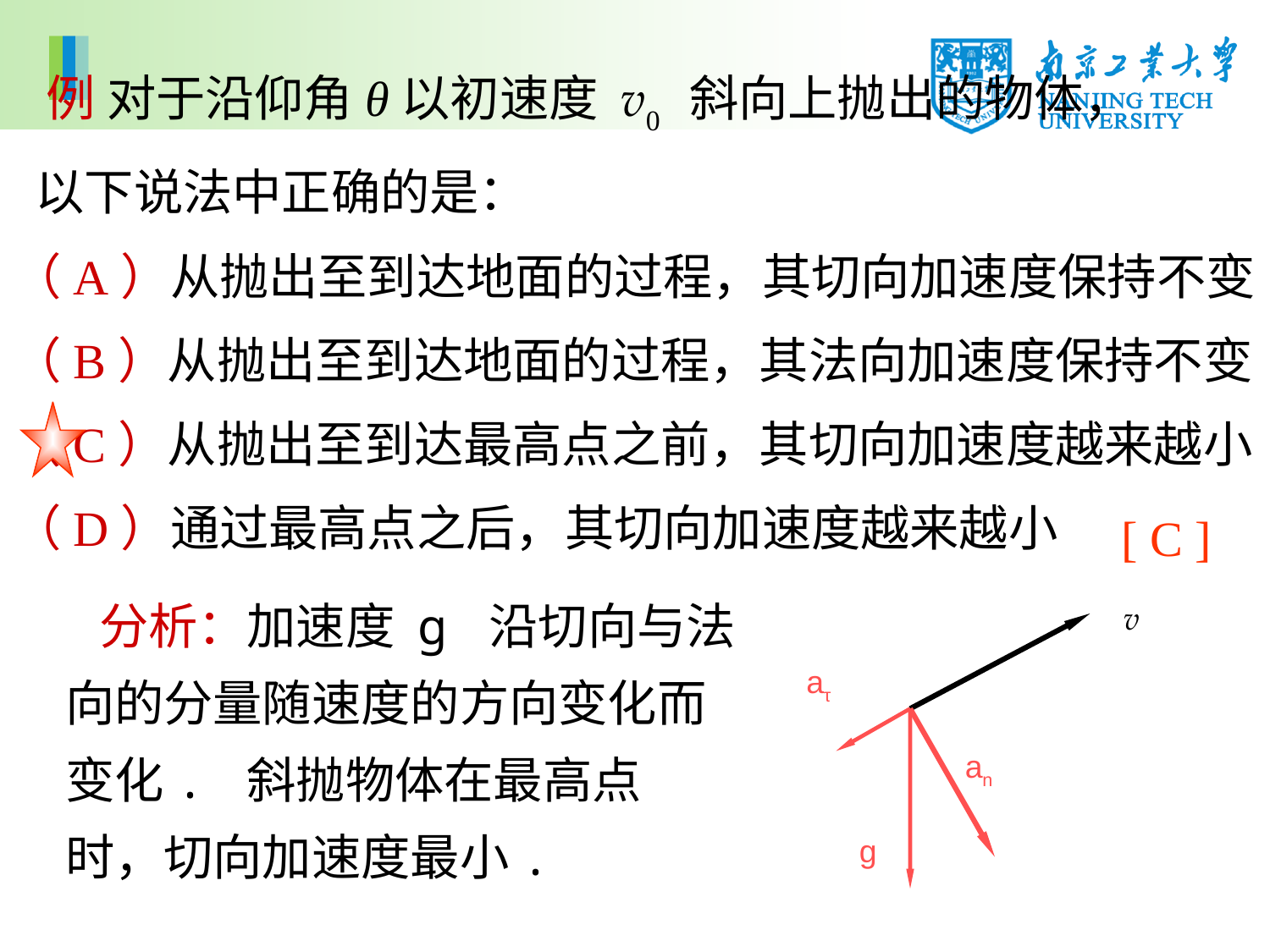

例 对于沿仰角θ以初速度 v0 斜向上抛出的物体，
 以下说法中正确的是：
（A）从抛出至到达地面的过程，其切向加速度保持不变
（B）从抛出至到达地面的过程，其法向加速度保持不变
（C）从抛出至到达最高点之前，其切向加速度越来越小
（D）通过最高点之后，其切向加速度越来越小

[ C ]
  分析：加速度 g 沿切向与法向的分量随速度的方向变化而变化. 斜抛物体在最高点时，切向加速度最小.
v

aτ

an
g